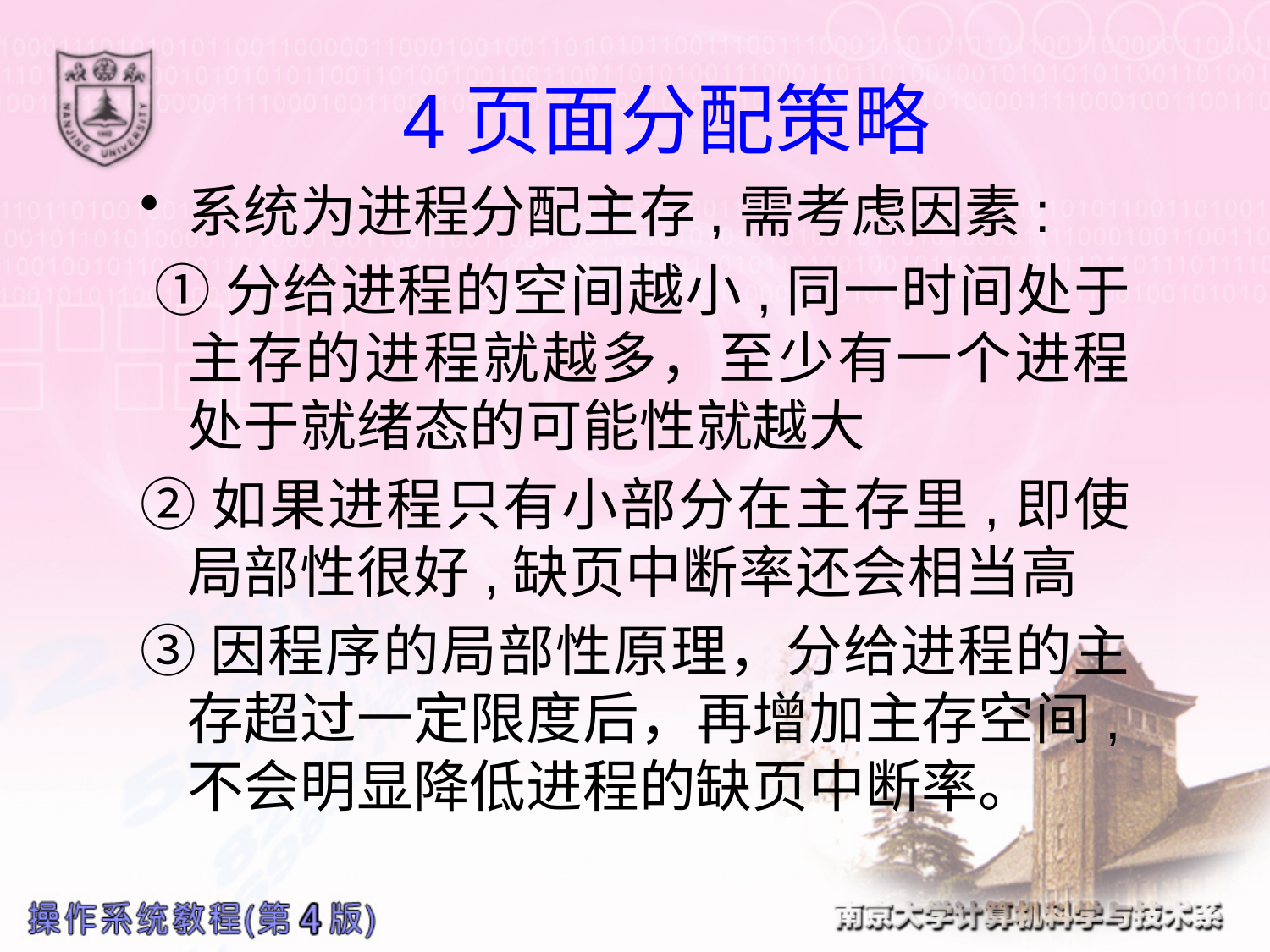

# 4页面分配策略
系统为进程分配主存,需考虑因素:
 ①分给进程的空间越小,同一时间处于主存的进程就越多，至少有一个进程处于就绪态的可能性就越大
②如果进程只有小部分在主存里,即使局部性很好,缺页中断率还会相当高
③因程序的局部性原理，分给进程的主存超过一定限度后，再增加主存空间,不会明显降低进程的缺页中断率。